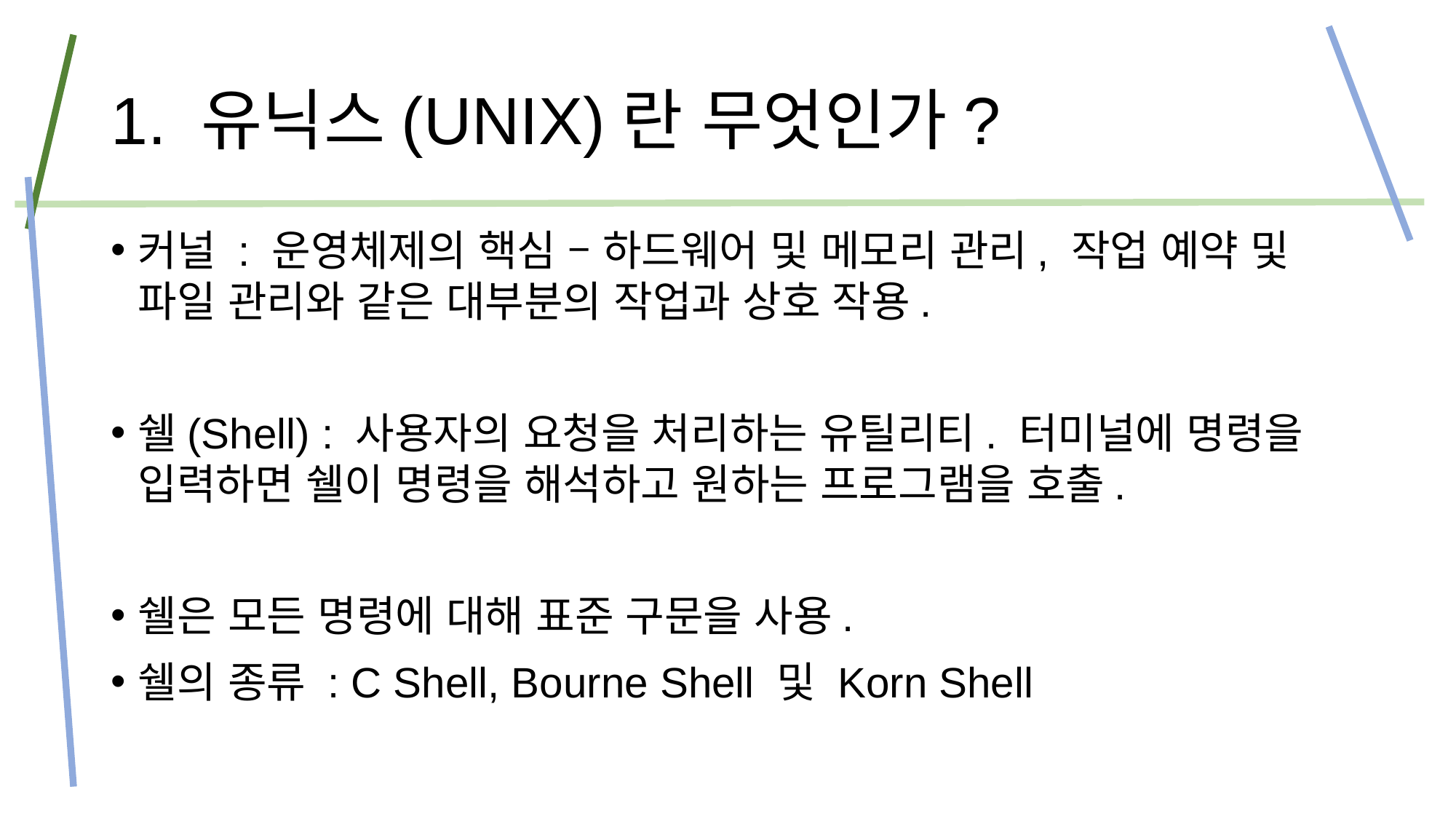

# 1. 유닉스(UNIX)란 무엇인가?
커널 : 운영체제의 핵심 – 하드웨어 및 메모리 관리, 작업 예약 및 파일 관리와 같은 대부분의 작업과 상호 작용.

쉘(Shell) : 사용자의 요청을 처리하는 유틸리티. 터미널에 명령을 입력하면 쉘이 명령을 해석하고 원하는 프로그램을 호출.

쉘은 모든 명령에 대해 표준 구문을 사용.
쉘의 종류 : C Shell, Bourne Shell 및 Korn Shell